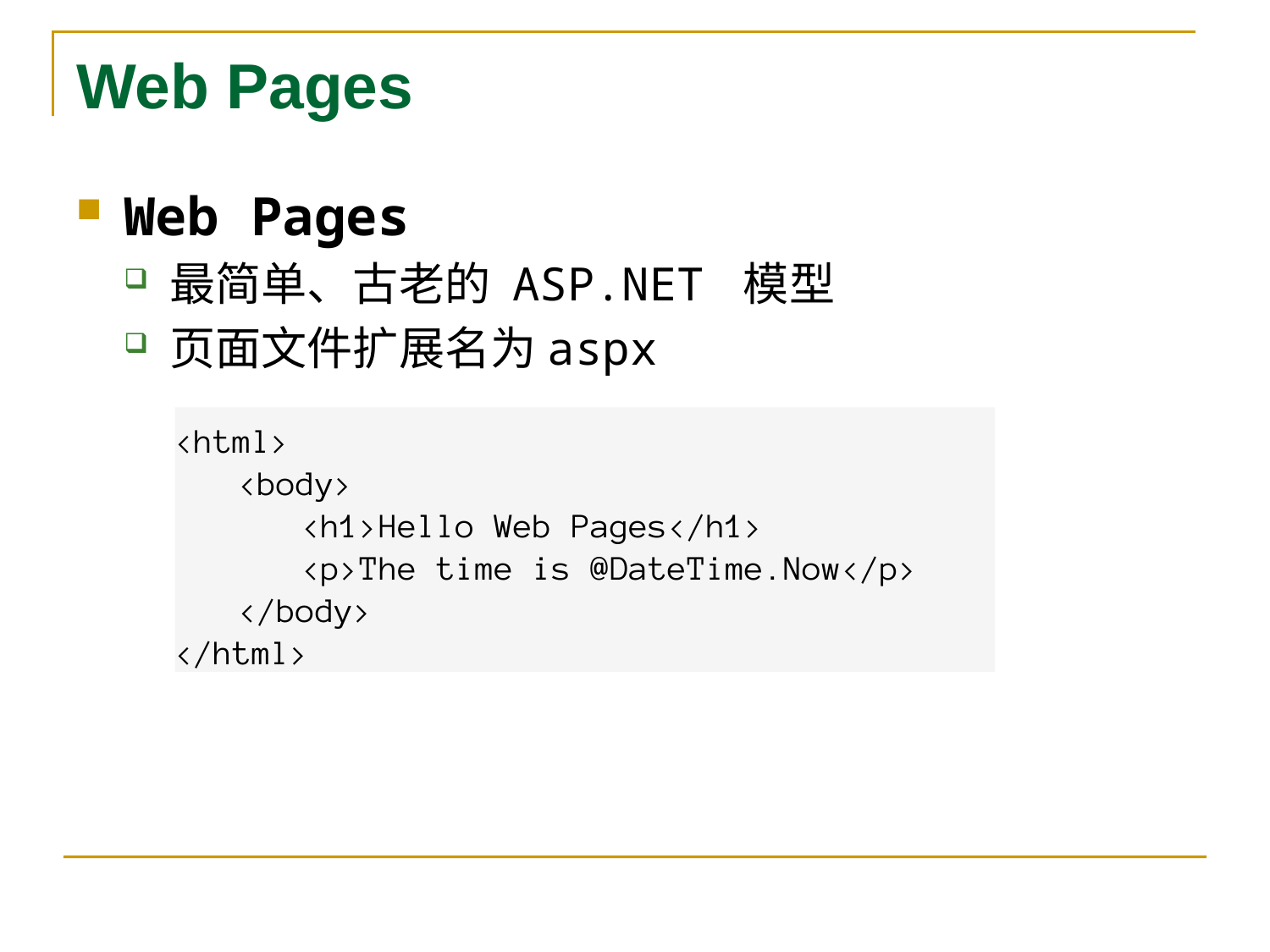

# Web Pages
Web Pages
最简单、古老的 ASP.NET 模型
页面文件扩展名为aspx

<html>
<body>
<h1>Hello Web Pages</h1>
<p>The time is @DateTime.Now</p>
</body>
</html>